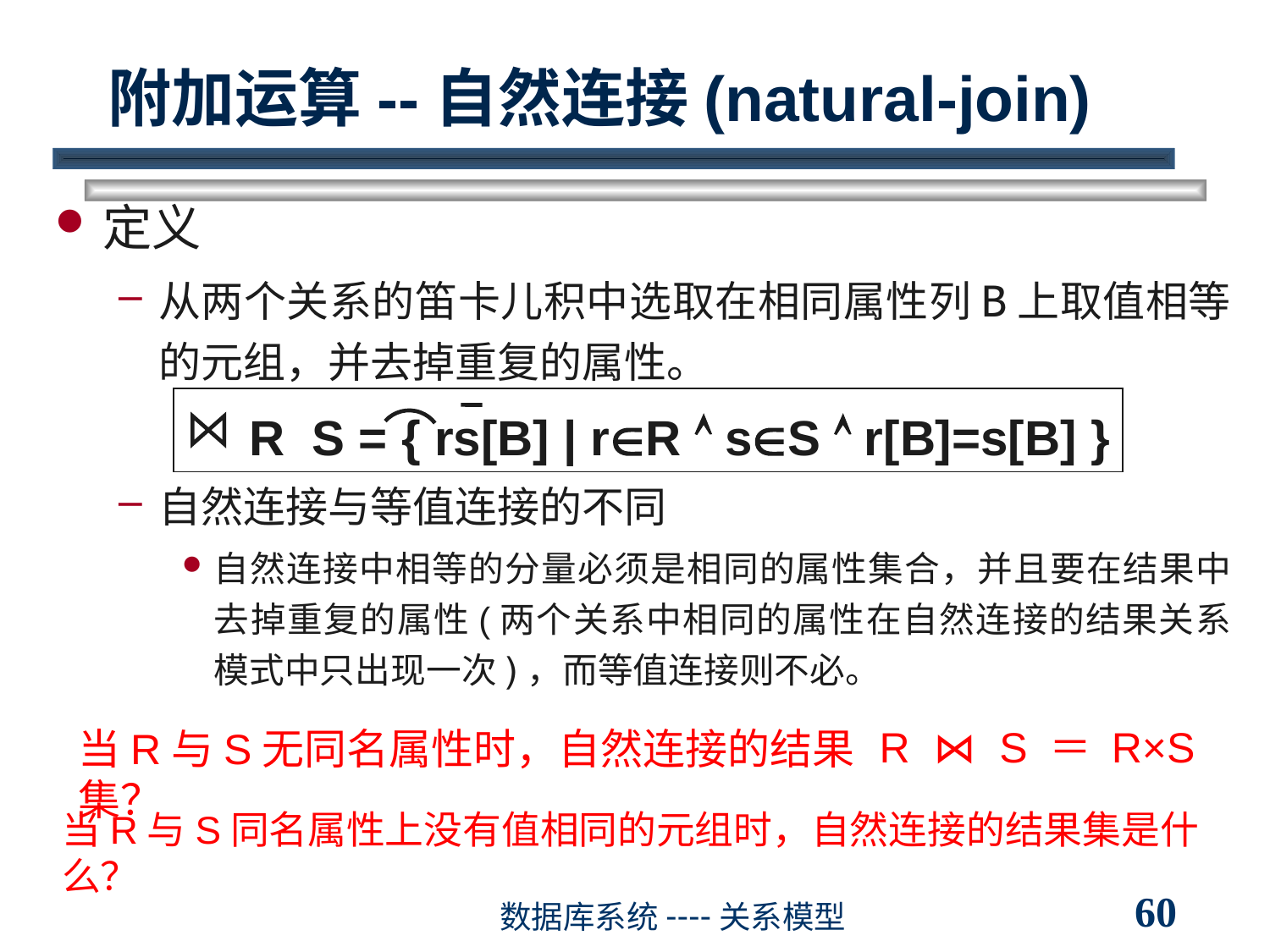

# 附加运算--自然连接(natural-join)
定义
从两个关系的笛卡儿积中选取在相同属性列B上取值相等的元组，并去掉重复的属性。

自然连接与等值连接的不同
自然连接中相等的分量必须是相同的属性集合，并且要在结果中去掉重复的属性(两个关系中相同的属性在自然连接的结果关系模式中只出现一次)，而等值连接则不必。
R  S = { rs[B] | r∈R ∧ s∈S ∧ r[B]=s[B] }

 R  ⋈  S ＝ R×S
当R与S无同名属性时，自然连接的结果集？
当R与S同名属性上没有值相同的元组时，自然连接的结果集是什么？
60
数据库系统----关系模型